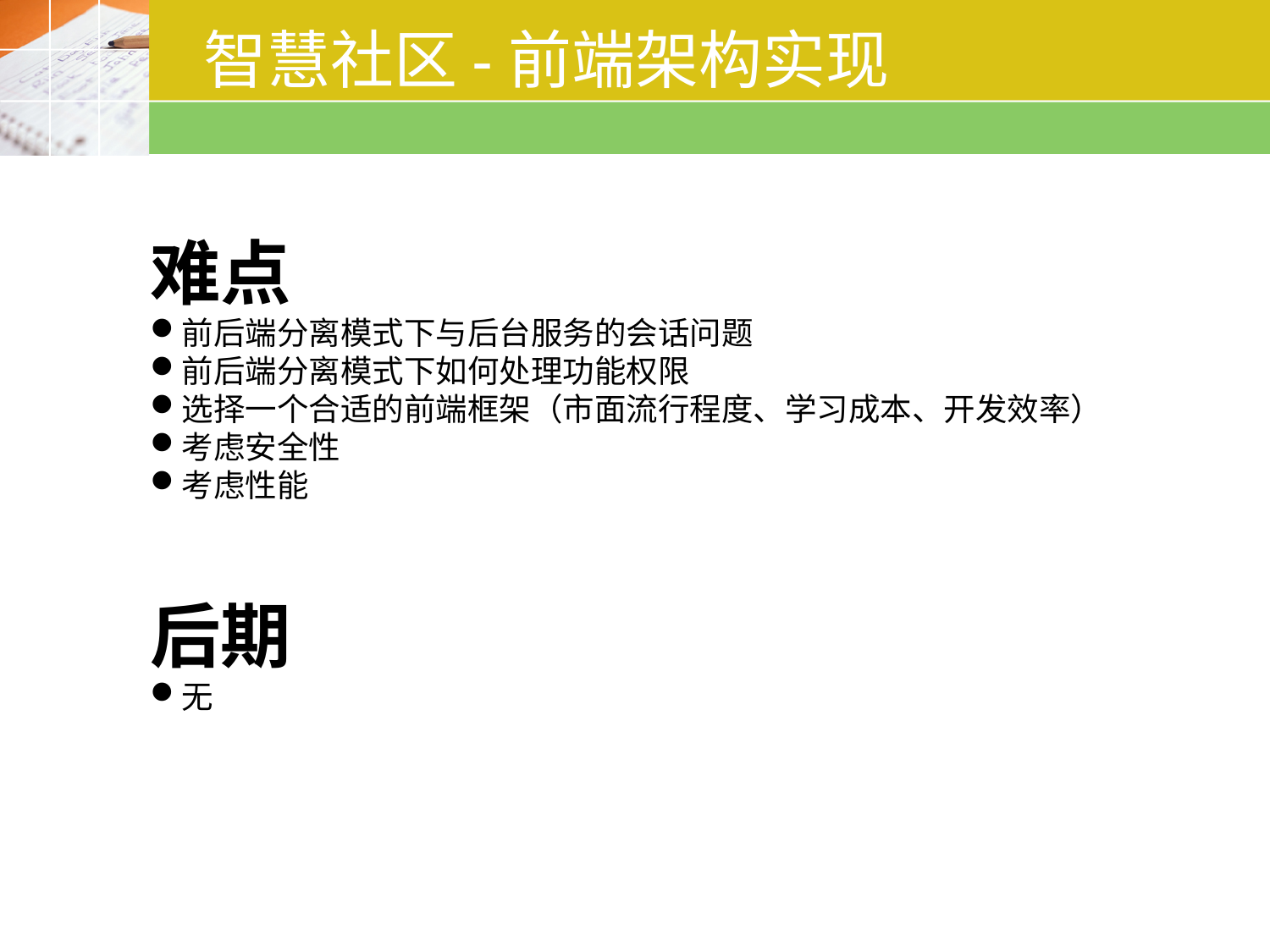

# 智慧社区-前端架构实现
难点
前后端分离模式下与后台服务的会话问题
前后端分离模式下如何处理功能权限
选择一个合适的前端框架（市面流行程度、学习成本、开发效率）
考虑安全性
考虑性能

后期
无

Click to add Text
Click to add Text
Click to add Text
Click to add Text
Click to add Text
Click to add Text
Click to add Text
Click to add Text
Click to add Text